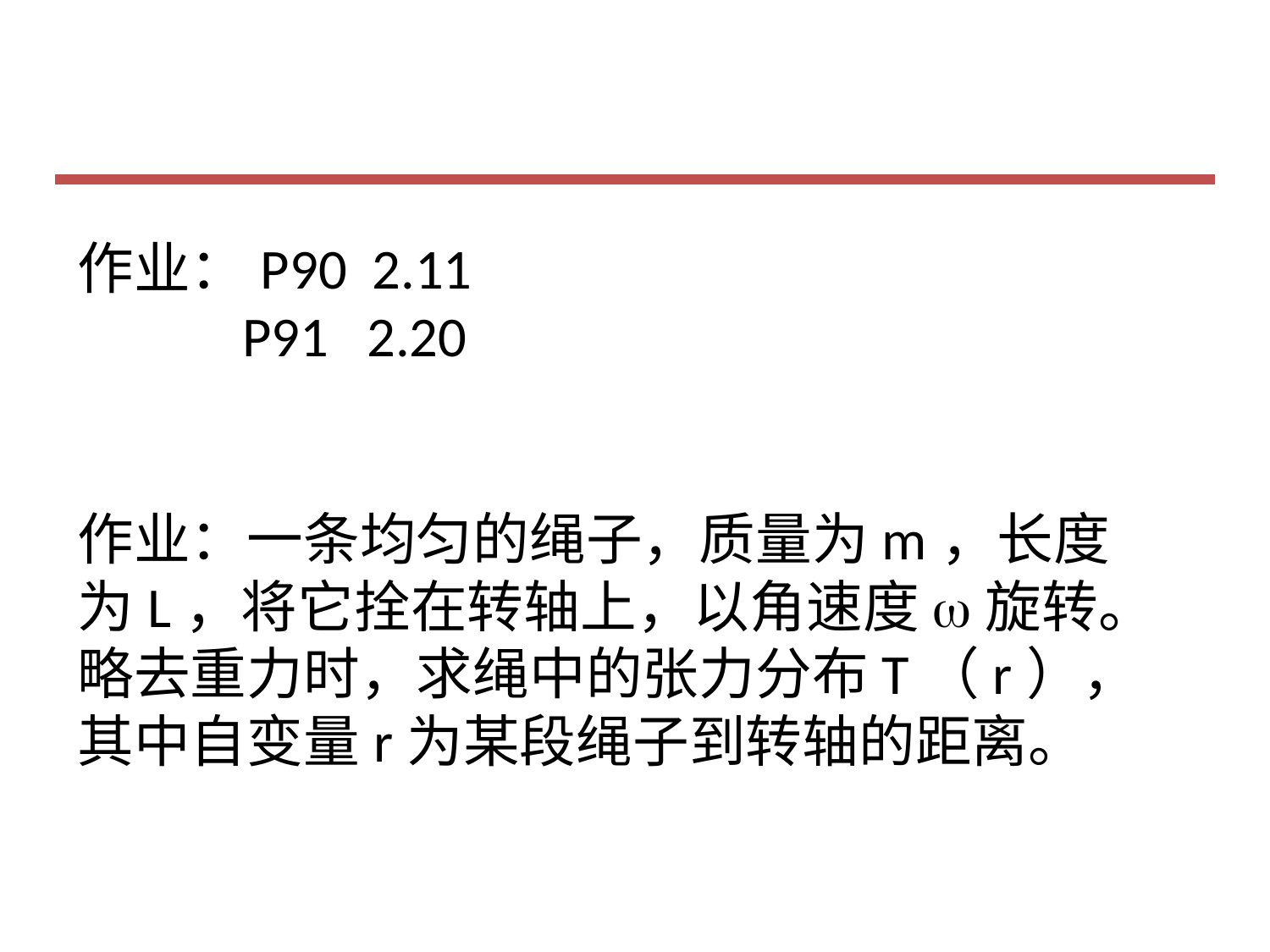

作业：P90  2.11
             P91   2.20

作业：一条均匀的绳子，质量为m，长度为L，将它拴在转轴上，以角速度ω旋转。略去重力时，求绳中的张力分布T（r），其中自变量r为某段绳子到转轴的距离。